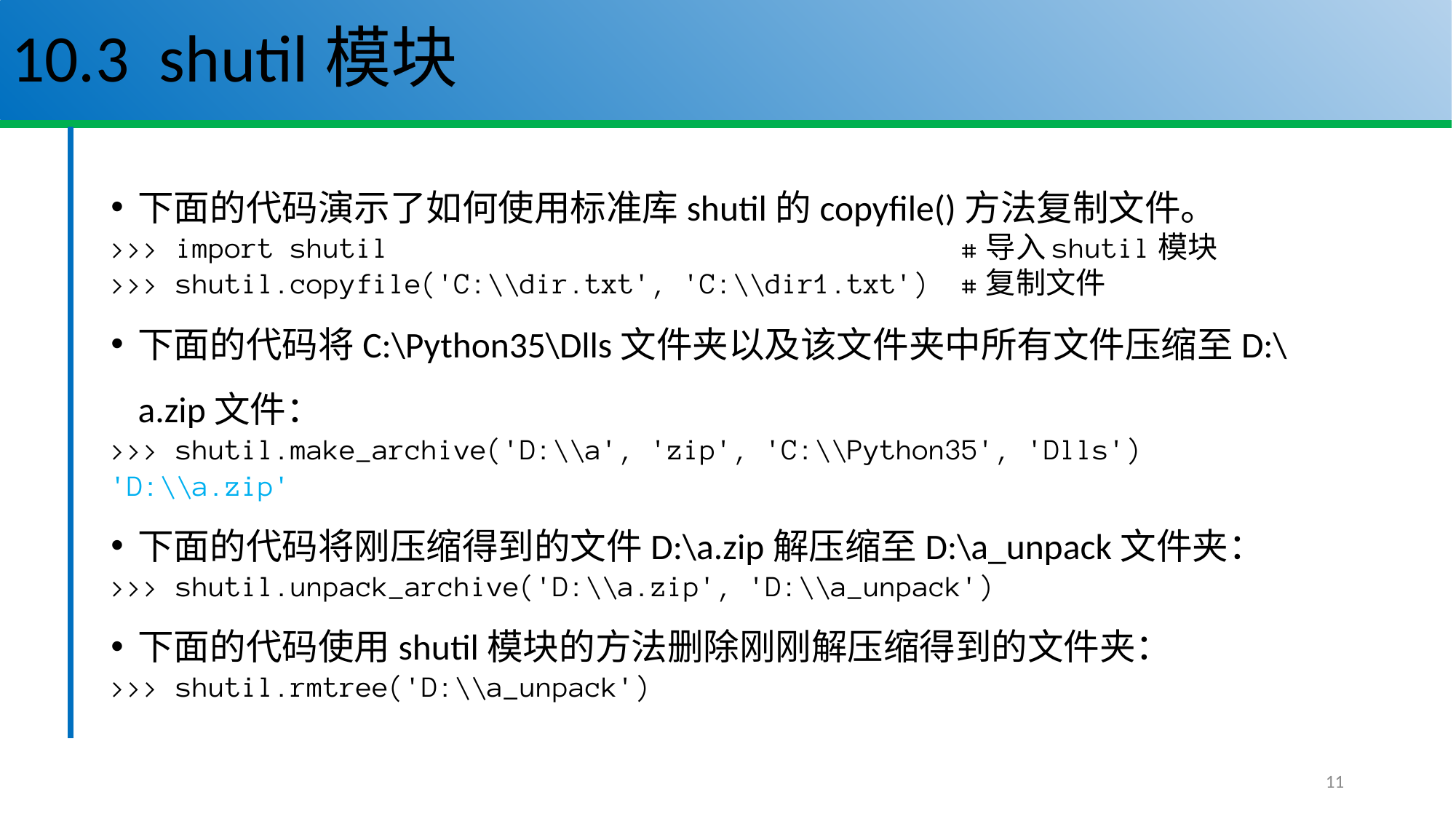

# 10.3  shutil模块
下面的代码演示了如何使用标准库shutil的copyfile()方法复制文件。
>>> import shutil                                   #导入shutil模块
>>> shutil.copyfile('C:\\dir.txt', 'C:\\dir1.txt')  #复制文件
下面的代码将C:\Python35\Dlls文件夹以及该文件夹中所有文件压缩至D:\a.zip文件：
>>> shutil.make_archive('D:\\a', 'zip', 'C:\\Python35', 'Dlls')
'D:\\a.zip'
下面的代码将刚压缩得到的文件D:\a.zip解压缩至D:\a_unpack文件夹：
>>> shutil.unpack_archive('D:\\a.zip', 'D:\\a_unpack')
下面的代码使用shutil模块的方法删除刚刚解压缩得到的文件夹：
>>> shutil.rmtree('D:\\a_unpack')
11